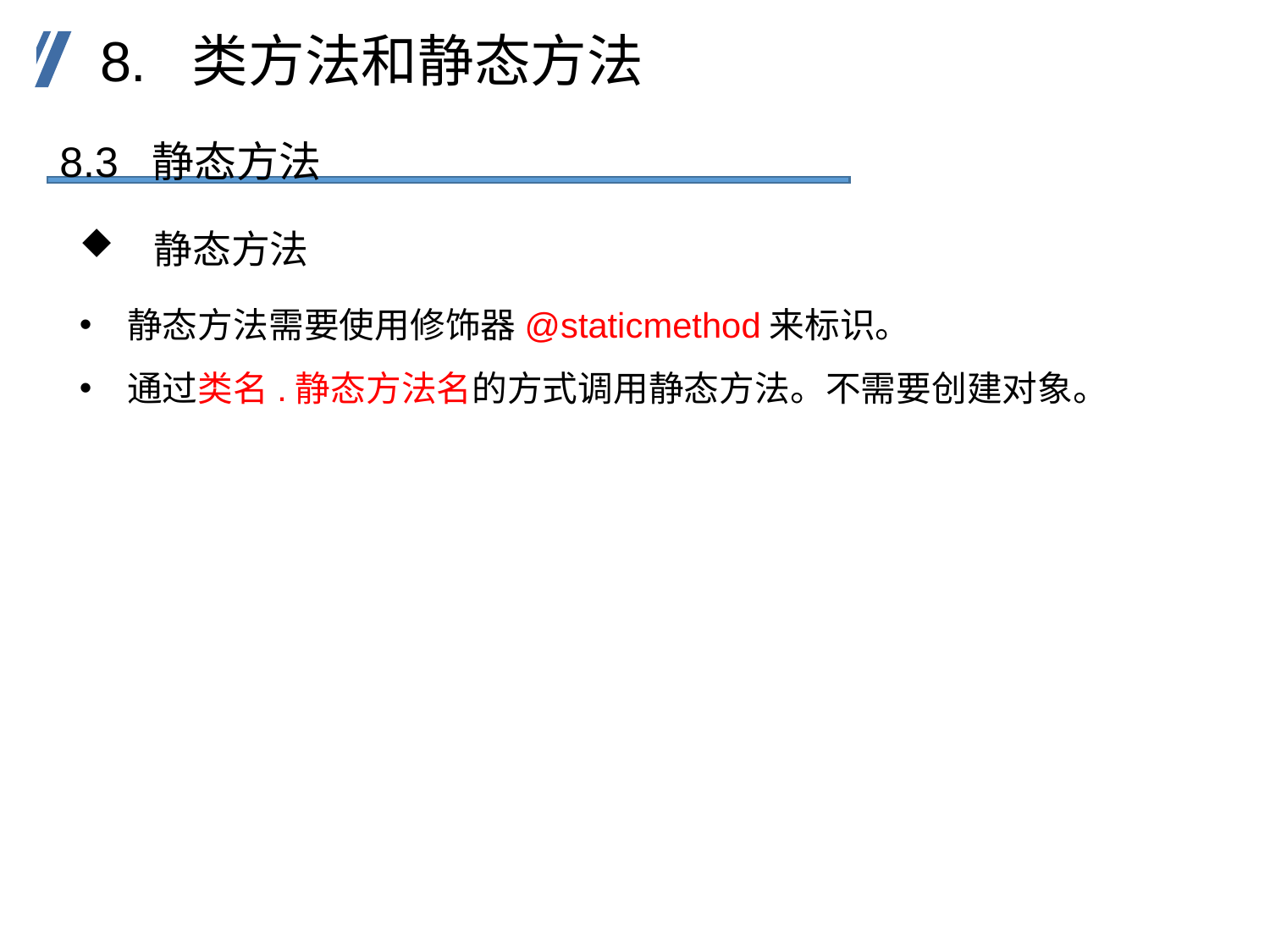

8.  类方法和静态方法
8.3  静态方法

  静态方法
静态方法需要使用修饰器@staticmethod来标识。
通过类名.静态方法名的方式调用静态方法。不需要创建对象。